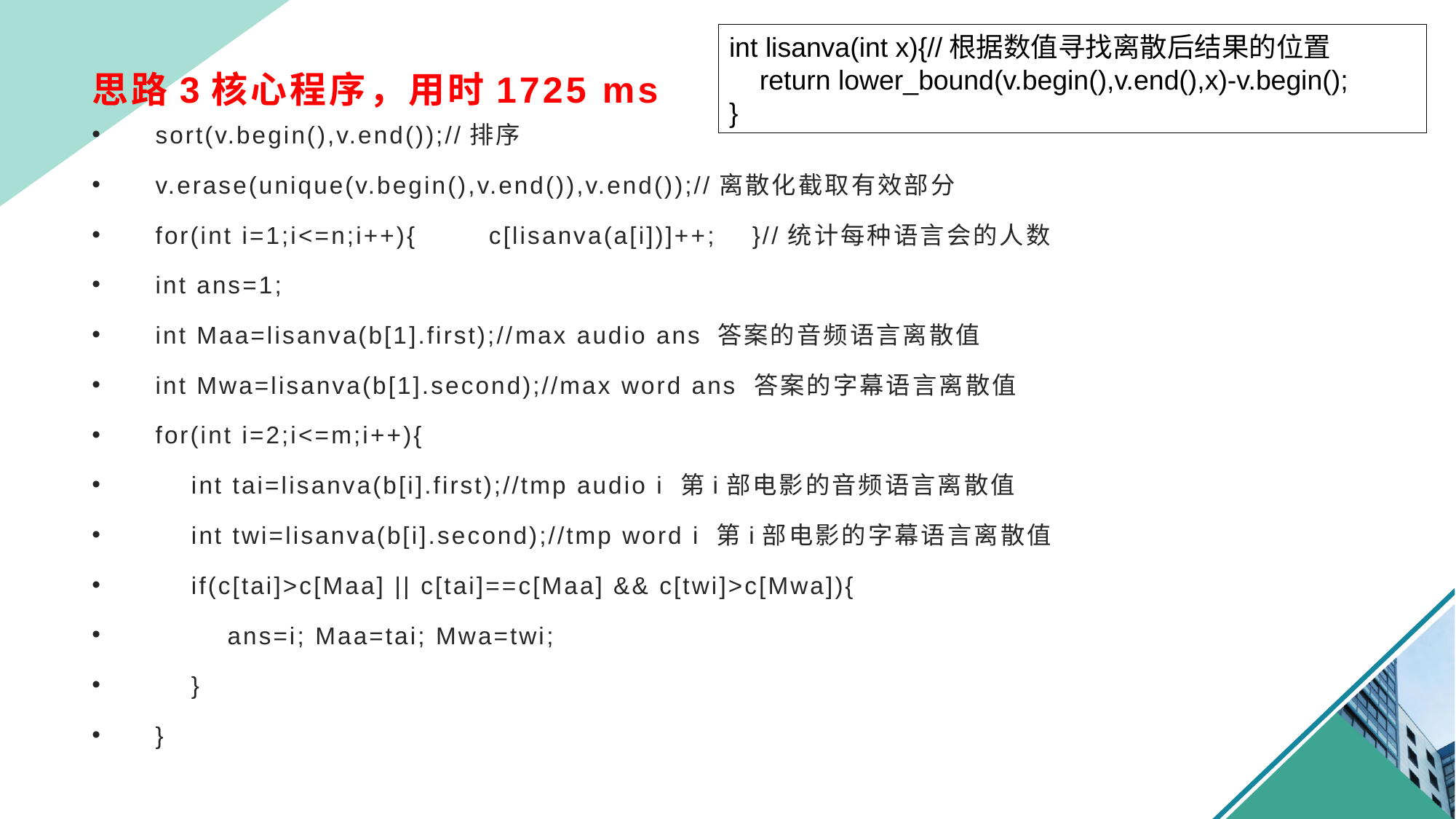

int lisanva(int x){//根据数值寻找离散后结果的位置
    return lower_bound(v.begin(),v.end(),x)-v.begin();
}
# 思路3核心程序，用时1725 ms
    sort(v.begin(),v.end());//排序
    v.erase(unique(v.begin(),v.end()),v.end());//离散化截取有效部分
    for(int i=1;i<=n;i++){        c[lisanva(a[i])]++;    }//统计每种语言会的人数
    int ans=1;
    int Maa=lisanva(b[1].first);//max audio ans 答案的音频语言离散值
    int Mwa=lisanva(b[1].second);//max word ans 答案的字幕语言离散值
    for(int i=2;i<=m;i++){
        int tai=lisanva(b[i].first);//tmp audio i 第i部电影的音频语言离散值
        int twi=lisanva(b[i].second);//tmp word i 第i部电影的字幕语言离散值
        if(c[tai]>c[Maa] || c[tai]==c[Maa] && c[twi]>c[Mwa]){
            ans=i; Maa=tai; Mwa=twi;
        }
    }
36